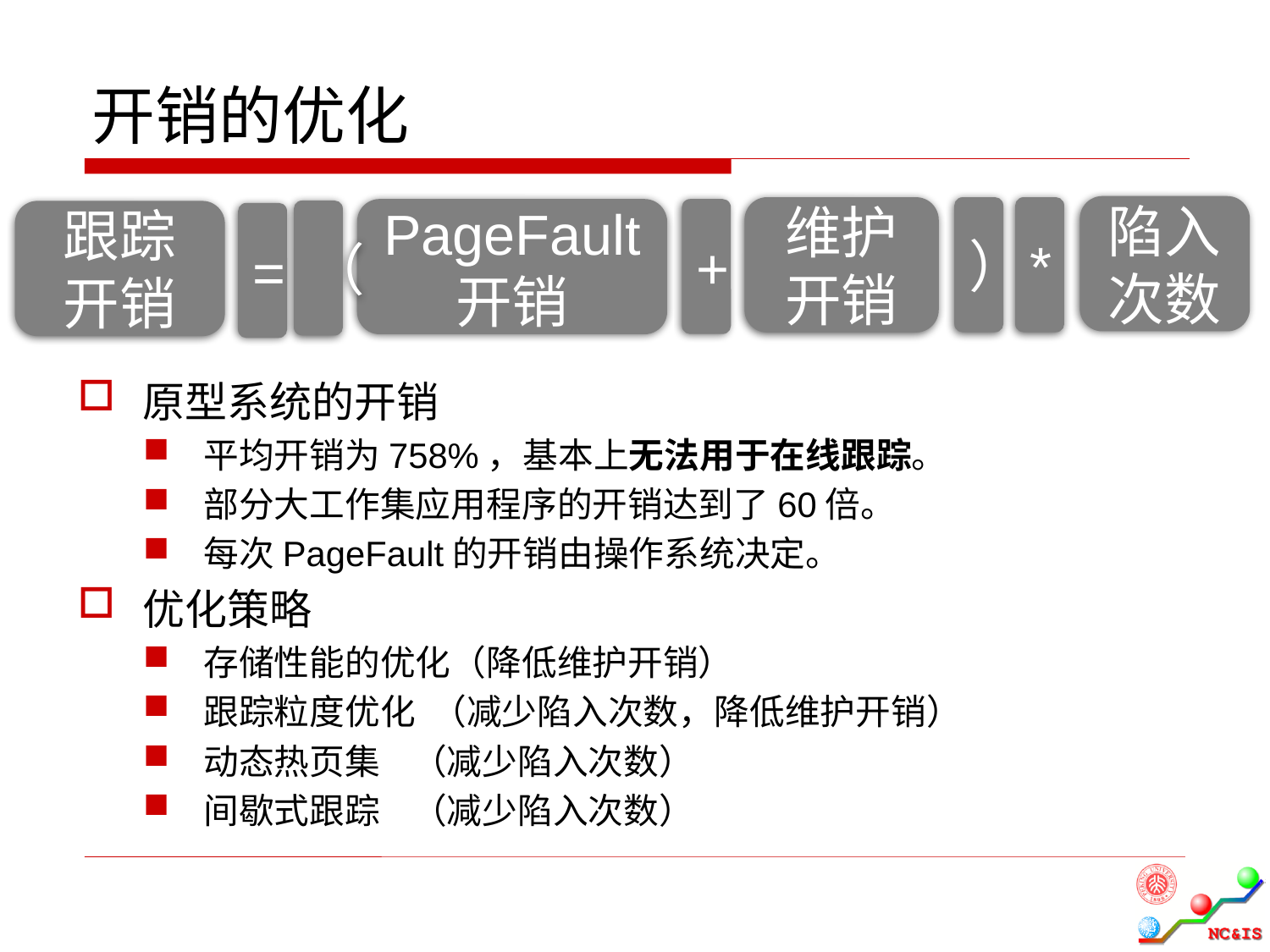

开销的优化
陷入
次数
*
维护开销
）
PageFault
开销
+
（
跟踪
开销
=
原型系统的开销
平均开销为758%，基本上无法用于在线跟踪。
部分大工作集应用程序的开销达到了60倍。
每次PageFault的开销由操作系统决定。
优化策略
存储性能的优化（降低维护开销）
跟踪粒度优化  （减少陷入次数，降低维护开销）
动态热页集    （减少陷入次数）
间歇式跟踪    （减少陷入次数）